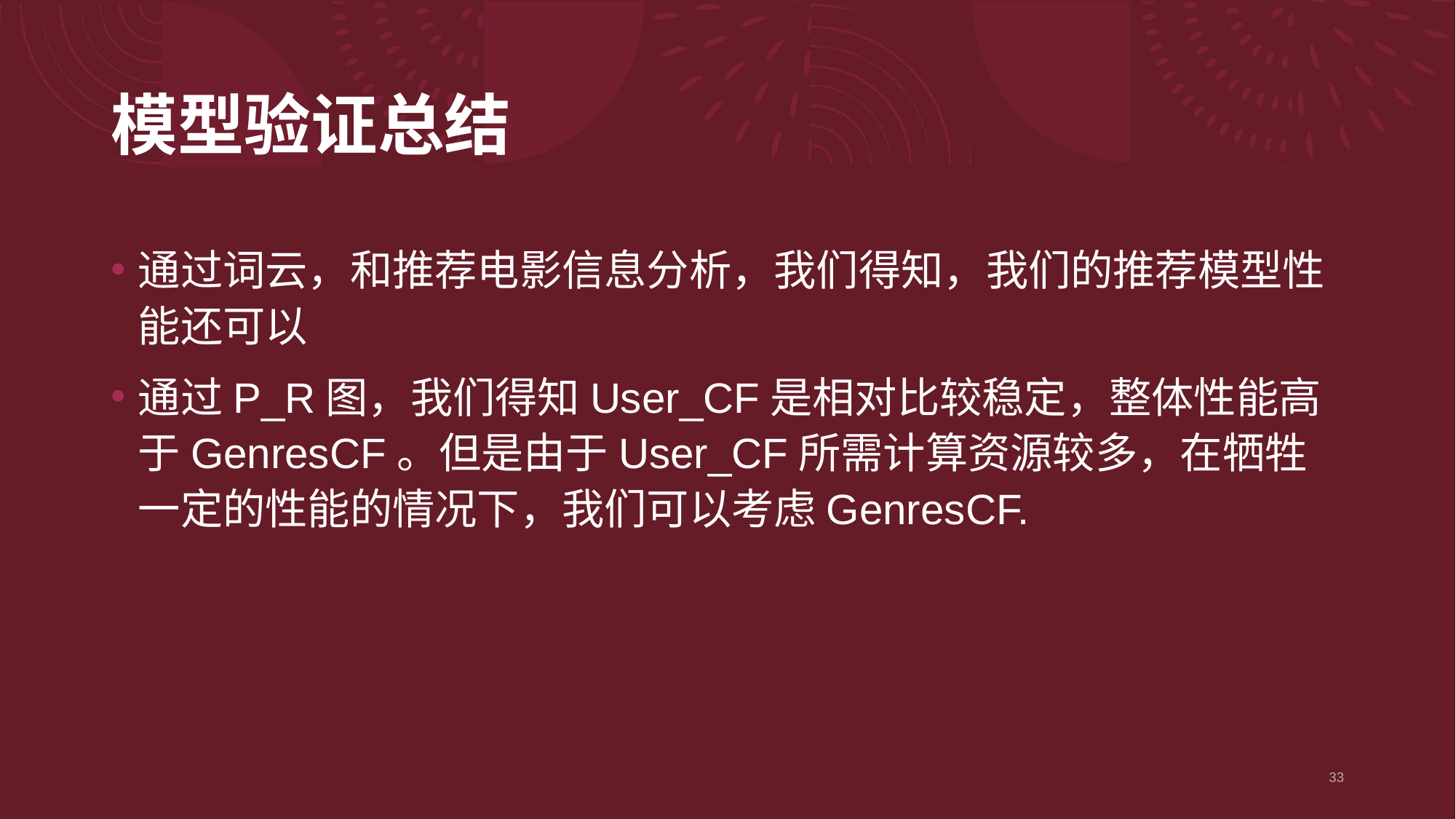

# 模型验证总结
通过词云，和推荐电影信息分析，我们得知，我们的推荐模型性能还可以
通过P_R图，我们得知User_CF是相对比较稳定，整体性能高于GenresCF。但是由于User_CF所需计算资源较多，在牺牲一定的性能的情况下，我们可以考虑GenresCF.
33